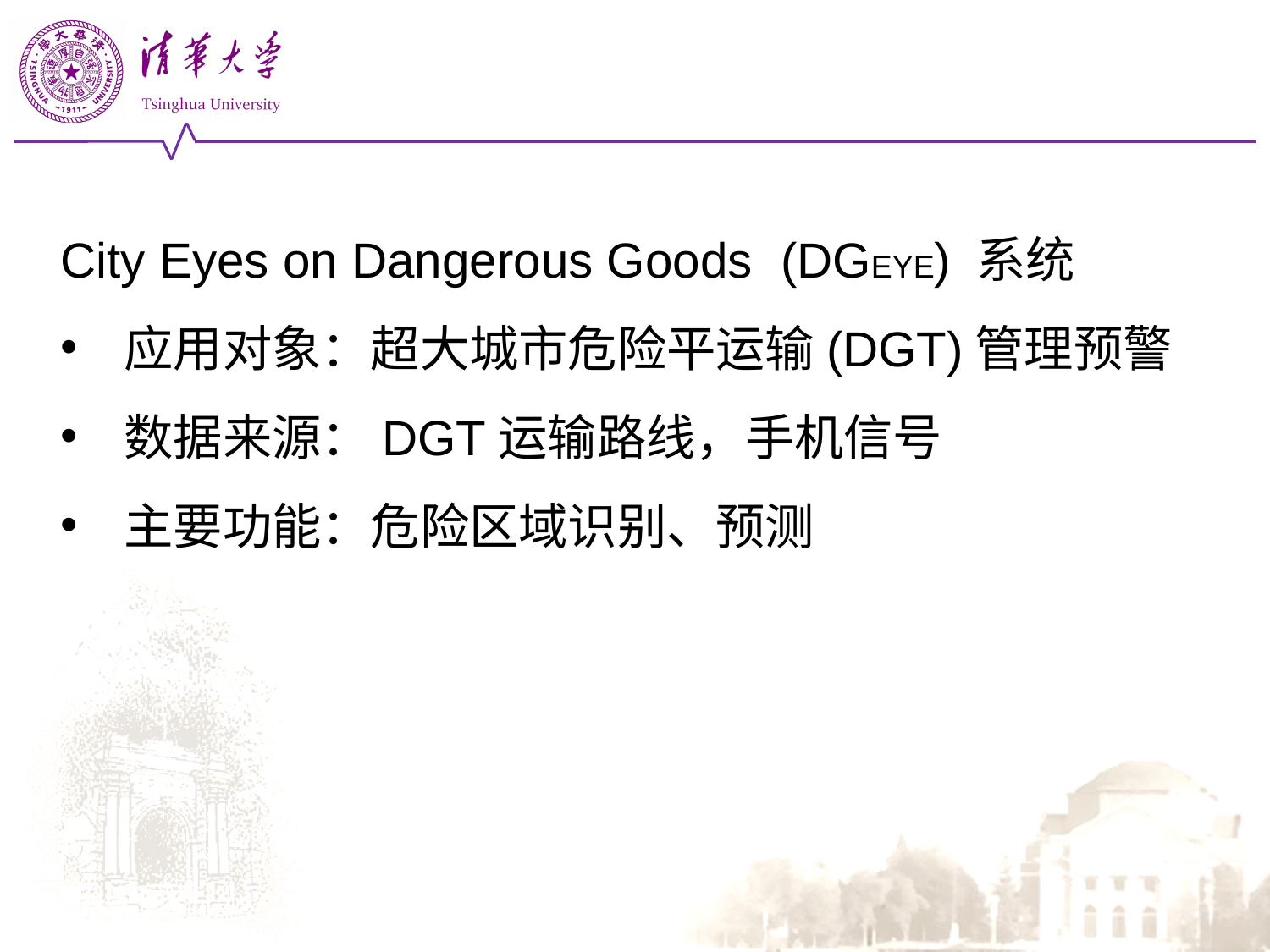

City Eyes on Dangerous Goods  (DGEYE) 系统
应用对象：超大城市危险平运输(DGT)管理预警
数据来源：DGT运输路线，手机信号
主要功能：危险区域识别、预测